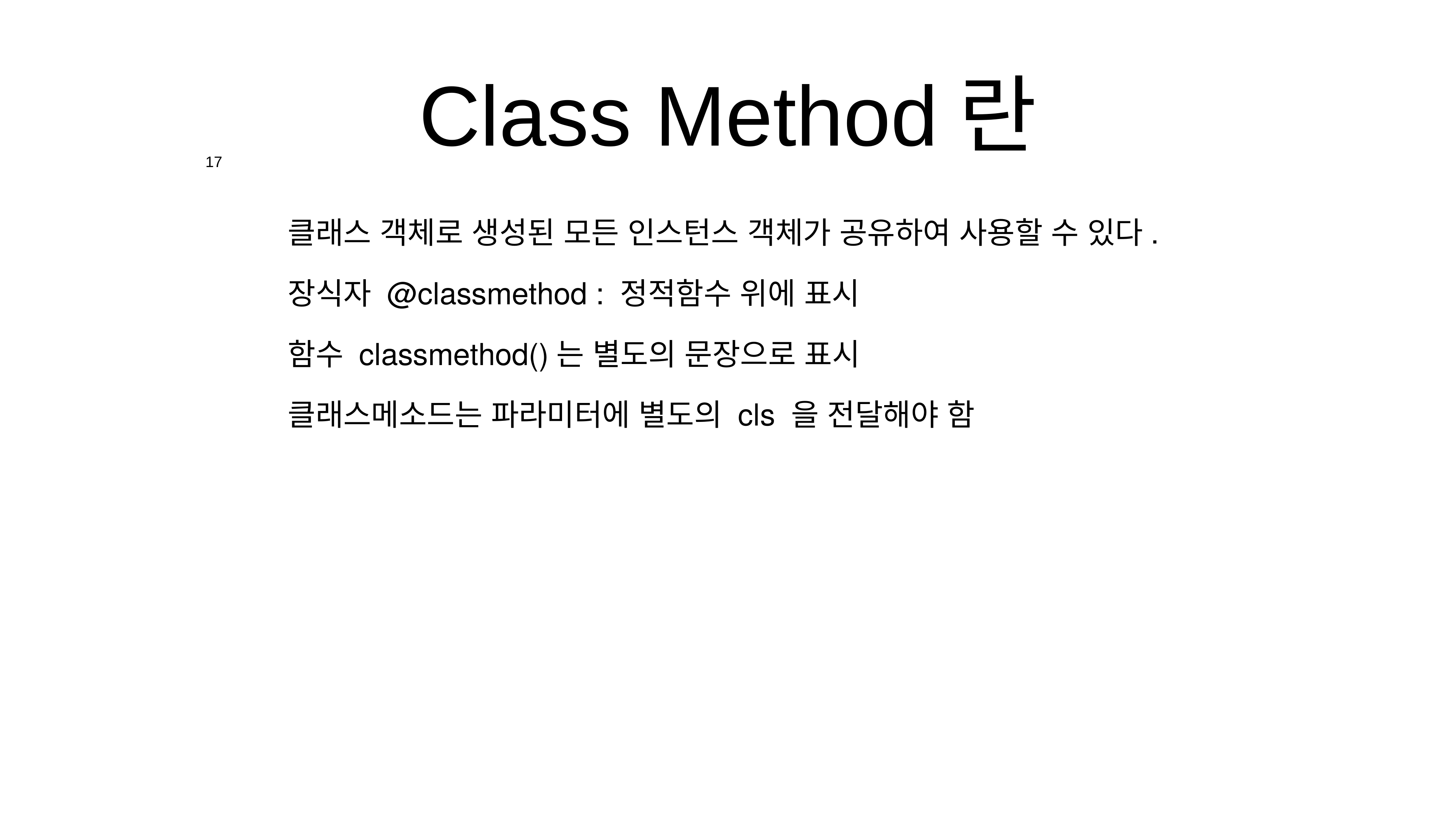

# Class Method란
17
클래스 객체로 생성된 모든 인스턴스 객체가 공유하여 사용할 수 있다.
장식자 @classmethod : 정적함수 위에 표시
함수 classmethod()는 별도의 문장으로 표시
클래스메소드는 파라미터에 별도의 cls 을 전달해야 함